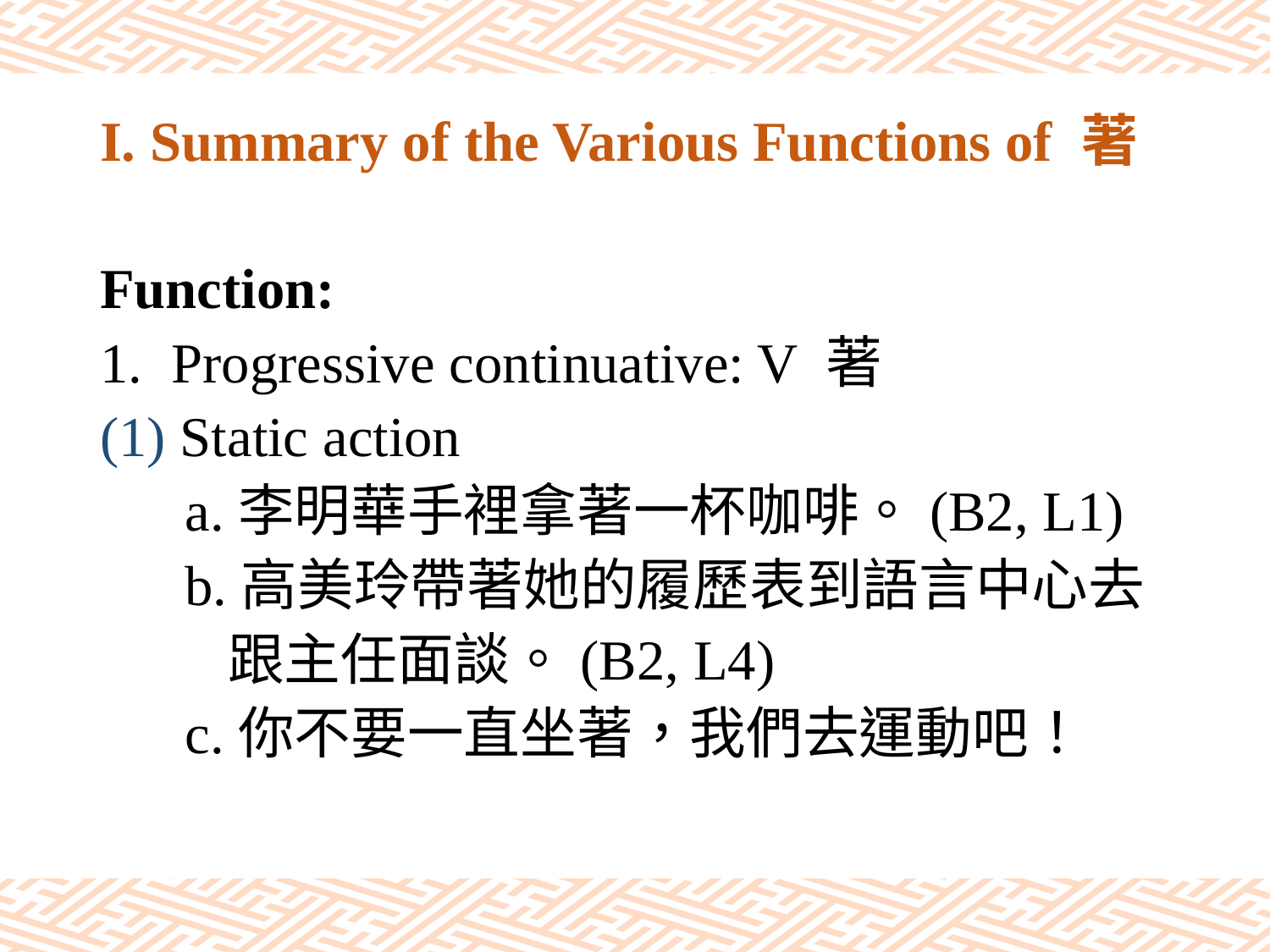

# I. Summary of the Various Functions of 著
Function:
Progressive continuative: V 著
(1) Static action
      a.李明華手裡拿著一杯咖啡。(B2, L1)
      b.高美玲帶著她的履歷表到語言中心去
         跟主任面談。(B2, L4)
      c.你不要一直坐著，我們去運動吧！